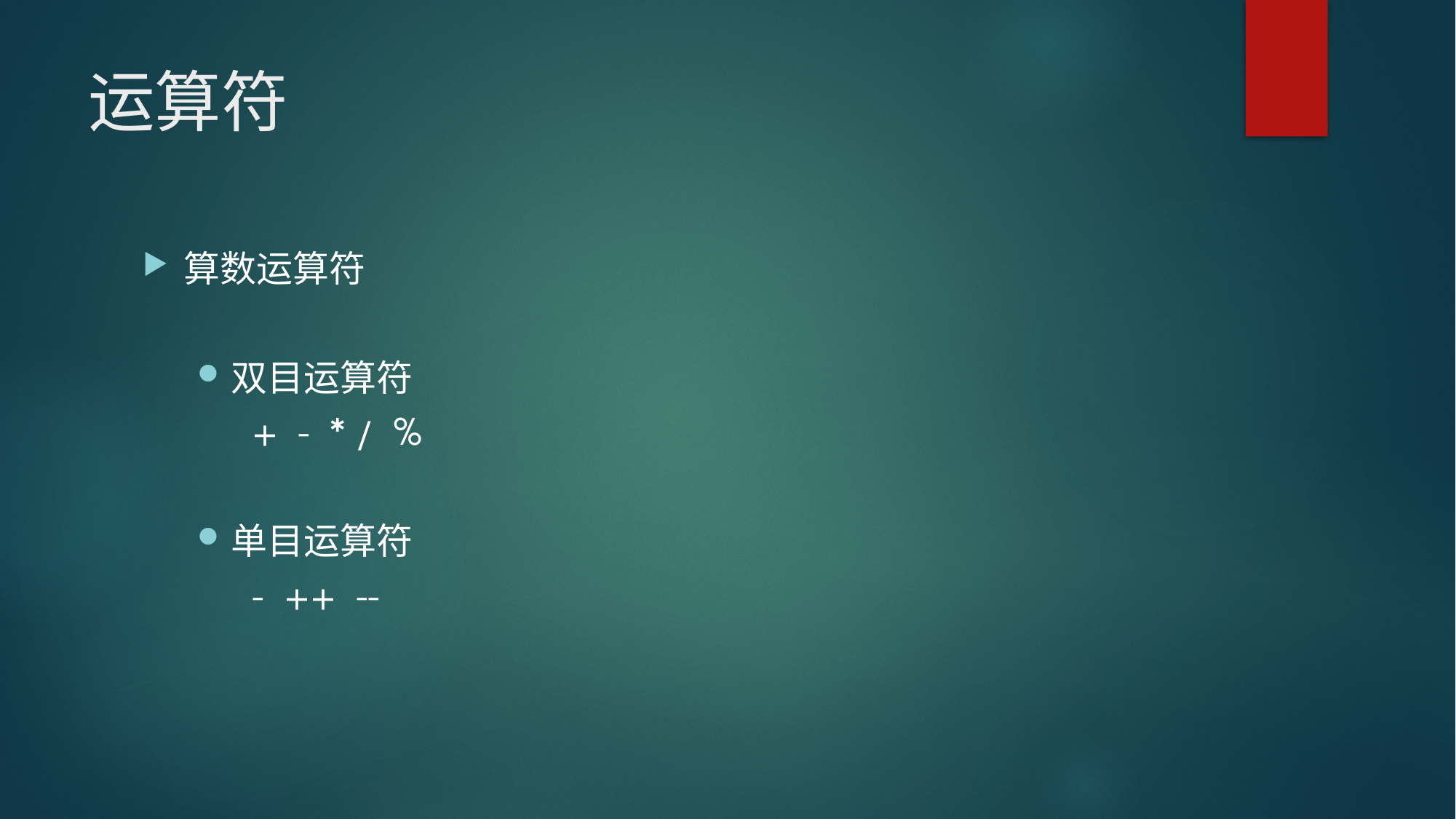

# 运算符
算数运算符

双目运算符
+  -  * /  %

单目运算符
-  ++  --